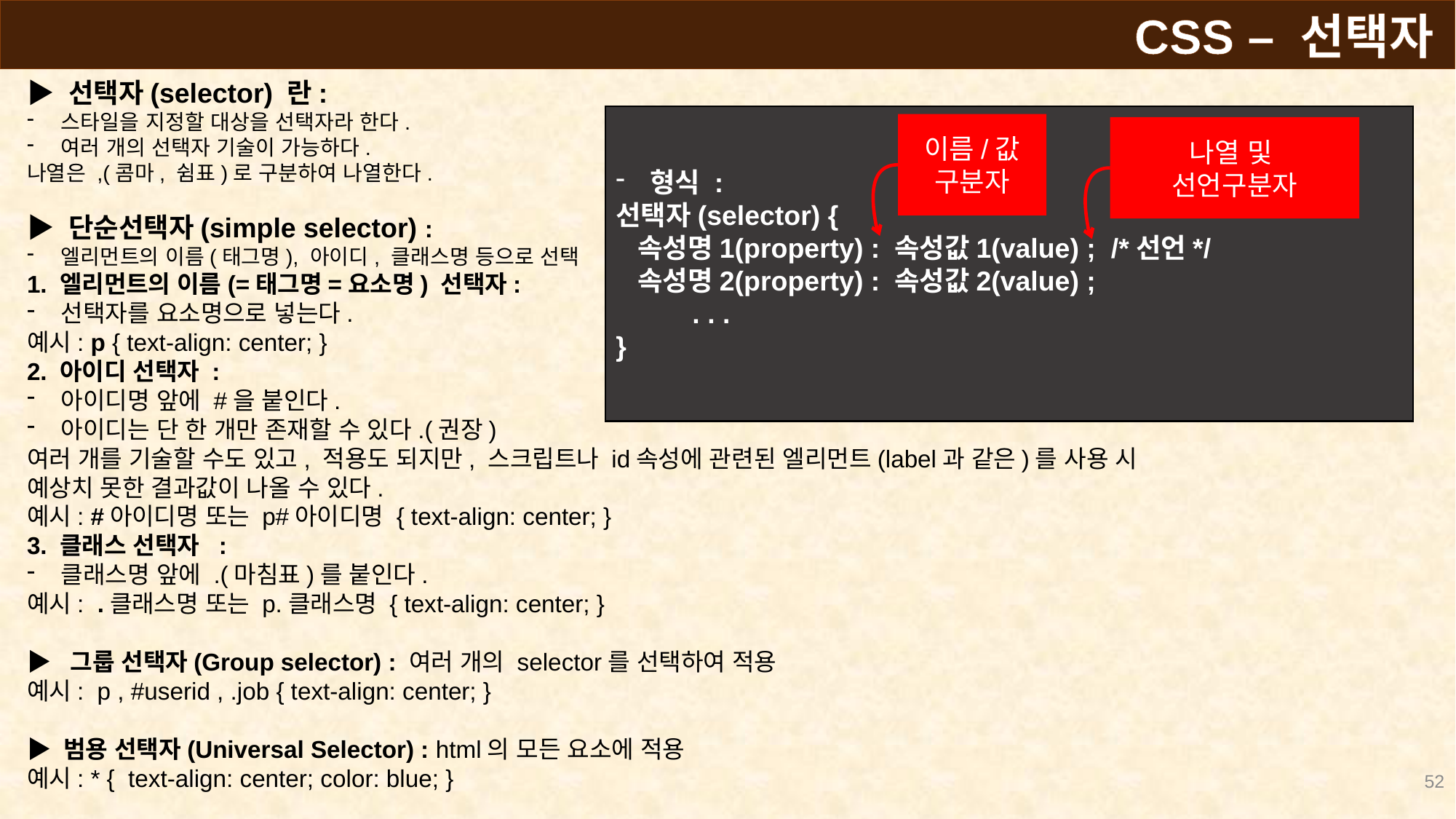

CSS – 선택자
▶ 선택자(selector) 란:
스타일을 지정할 대상을 선택자라 한다.
여러 개의 선택자 기술이 가능하다.
나열은 ,(콤마, 쉼표)로 구분하여 나열한다.

▶ 단순선택자(simple selector) :
엘리먼트의 이름(태그명), 아이디, 클래스명 등으로 선택
1. 엘리먼트의 이름(=태그명=요소명) 선택자:
선택자를 요소명으로 넣는다.
예시: p { text-align: center; }
2. 아이디 선택자 :
아이디명 앞에 #을 붙인다.
아이디는 단 한 개만 존재할 수 있다.(권장)
여러 개를 기술할 수도 있고, 적용도 되지만, 스크립트나 id속성에 관련된 엘리먼트(label과 같은)를 사용 시
예상치 못한 결과값이 나올 수 있다.
예시: #아이디명 또는 p#아이디명 { text-align: center; }
3. 클래스 선택자  :
클래스명 앞에 .(마침표)를 붙인다.
예시:  .클래스명 또는 p.클래스명 { text-align: center; }

▶  그룹 선택자(Group selector) : 여러 개의 selector를 선택하여 적용
예시:  p , #userid , .job { text-align: center; }

▶ 범용 선택자(Universal Selector) : html의 모든 요소에 적용
예시: * {  text-align: center; color: blue; }
형식 :
선택자(selector) {
  속성명1(property) : 속성값1(value) ;  /*선언*/
  속성명2(property) : 속성값2(value) ;
          . . .
}
이름/값
구분자
나열 및
선언구분자
52